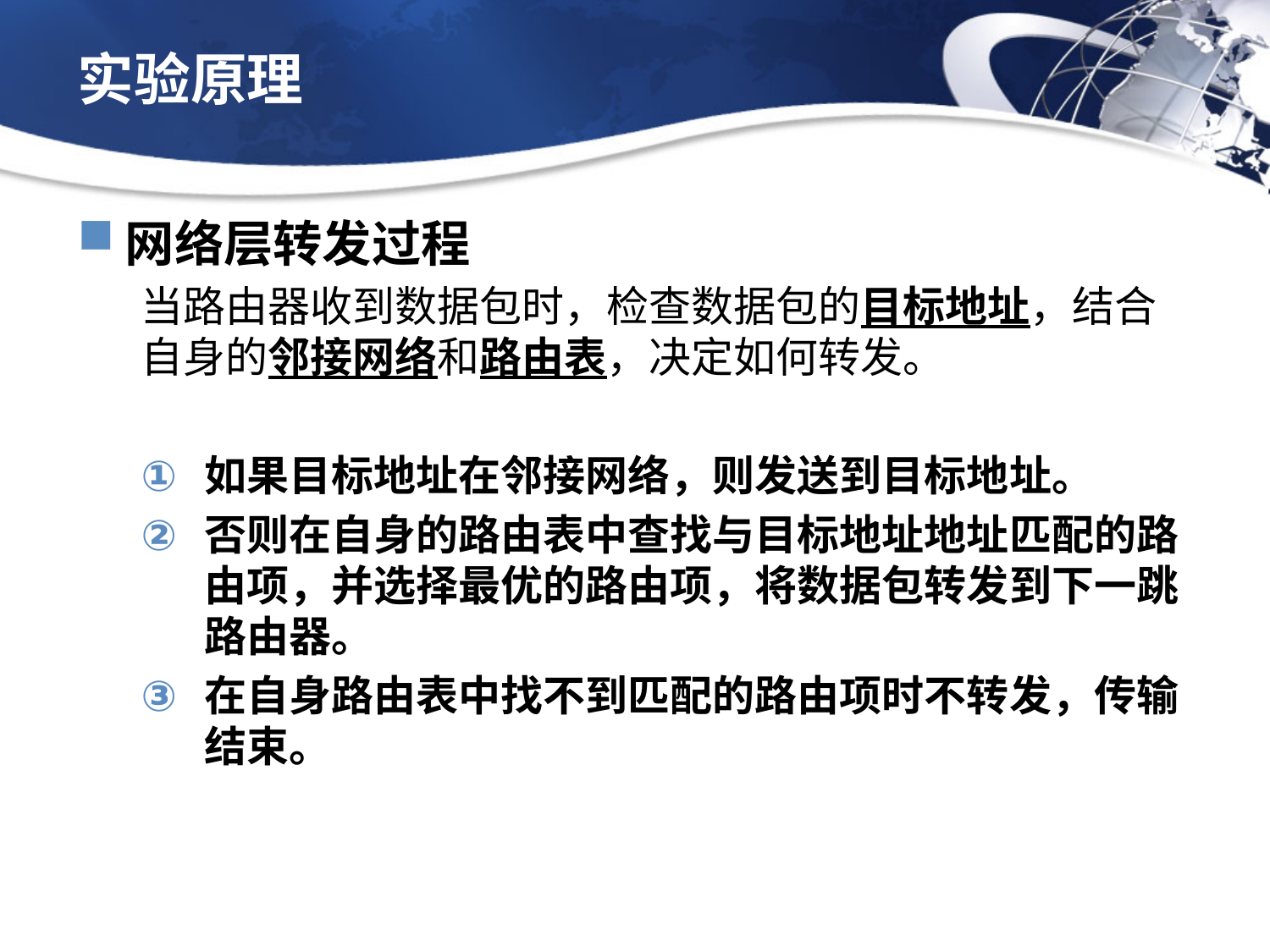

# 实验原理
网络层转发过程
当路由器收到数据包时，检查数据包的目标地址，结合自身的邻接网络和路由表，决定如何转发。

如果目标地址在邻接网络，则发送到目标地址。
否则在自身的路由表中查找与目标地址地址匹配的路由项，并选择最优的路由项，将数据包转发到下一跳路由器。
在自身路由表中找不到匹配的路由项时不转发，传输结束。